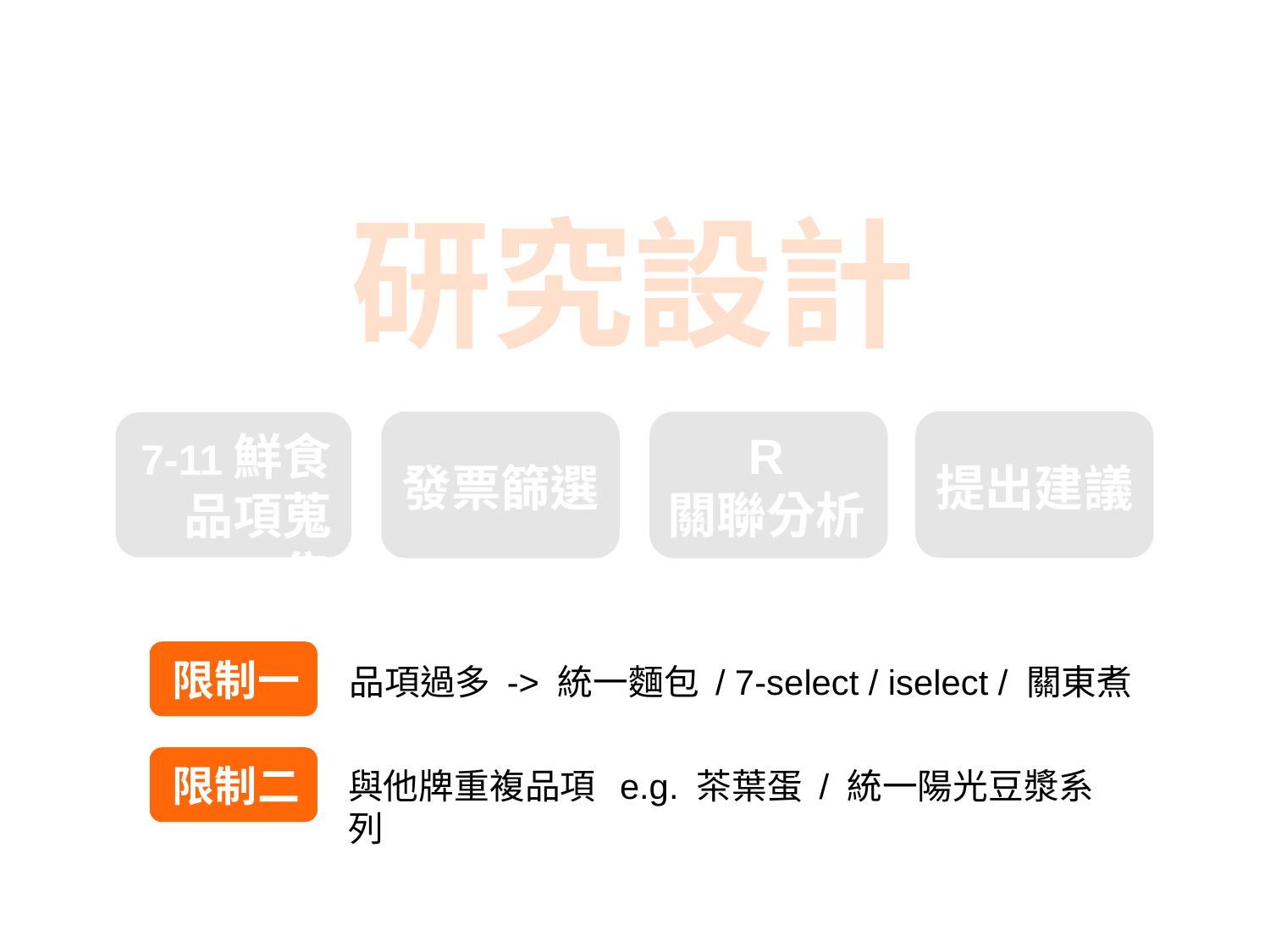

研究設計

7-11鮮食
品項蒐集
R
關聯分析
提出建議
發票篩選

限制一
品項過多 -> 統一麵包 / 7-select / iselect / 關東煮

限制二
與他牌重複品項  e.g. 茶葉蛋 / 統一陽光豆漿系列